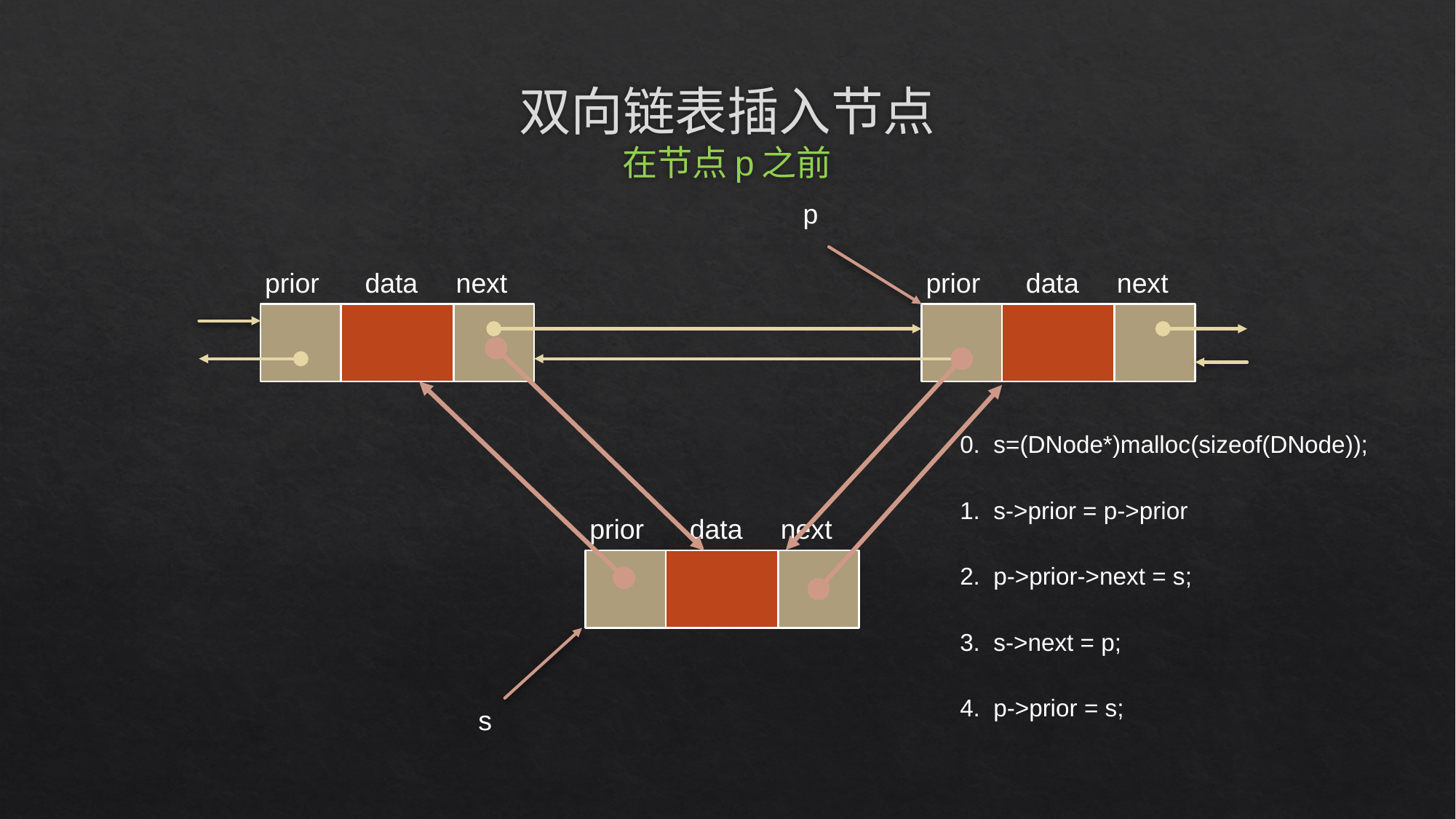

# 双向链表插入节点 在节点p之前
p
prior      data     next

prior      data     next

0.  s=(DNode*)malloc(sizeof(DNode));
1.  s->prior = p->prior
prior      data     next

s
2.  p->prior->next = s;
3.  s->next = p;
4.  p->prior = s;